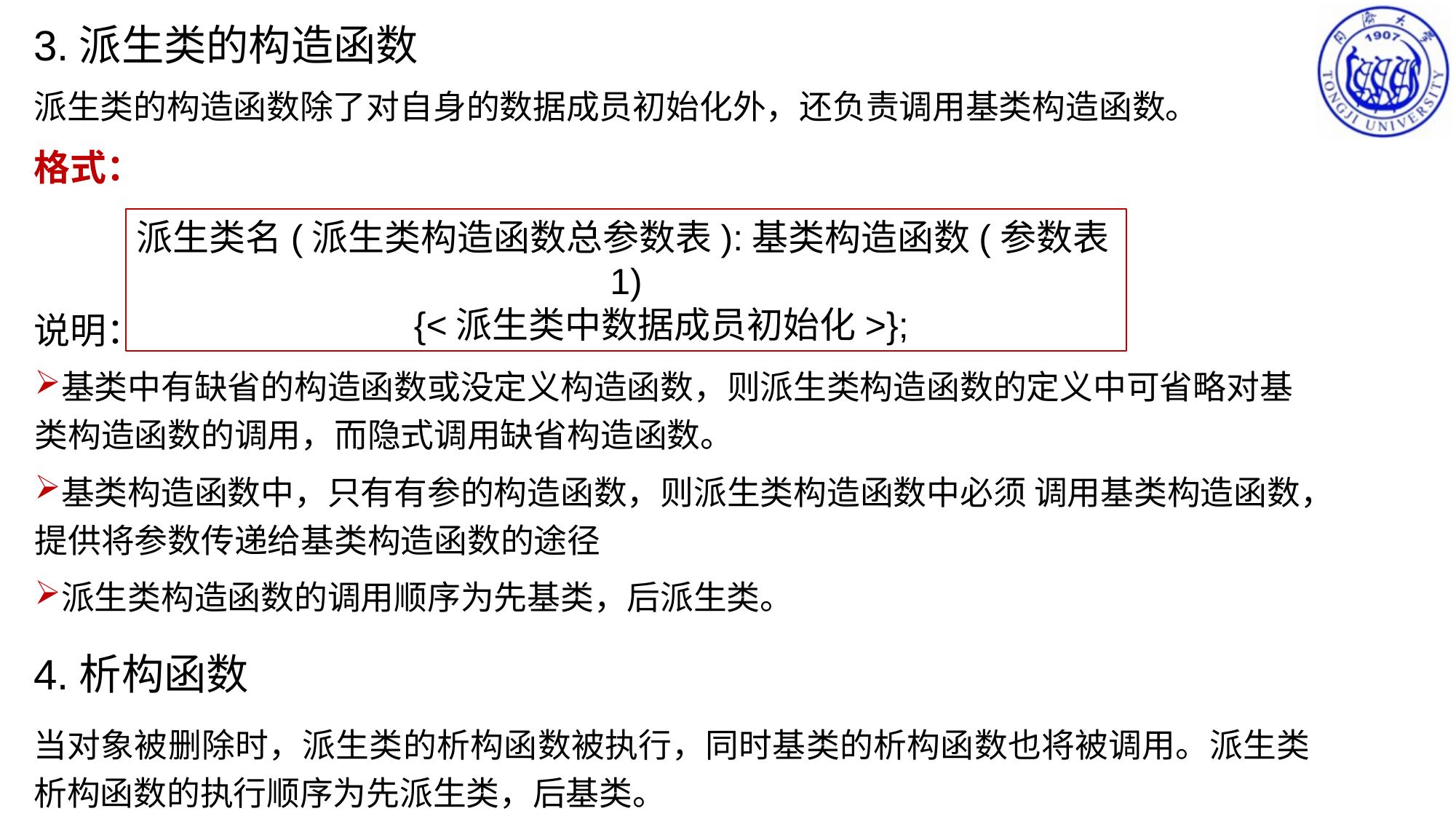

3.派生类的构造函数
派生类的构造函数除了对自身的数据成员初始化外，还负责调用基类构造函数。
格式：

派生类名(派生类构造函数总参数表):基类构造函数(参数表1)
  　{<派生类中数据成员初始化>};
说明：
基类中有缺省的构造函数或没定义构造函数，则派生类构造函数的定义中可省略对基类构造函数的调用，而隐式调用缺省构造函数。
基类构造函数中，只有有参的构造函数，则派生类构造函数中必须 调用基类构造函数，提供将参数传递给基类构造函数的途径
派生类构造函数的调用顺序为先基类，后派生类。

4.析构函数
当对象被删除时，派生类的析构函数被执行，同时基类的析构函数也将被调用。派生类析构函数的执行顺序为先派生类，后基类。